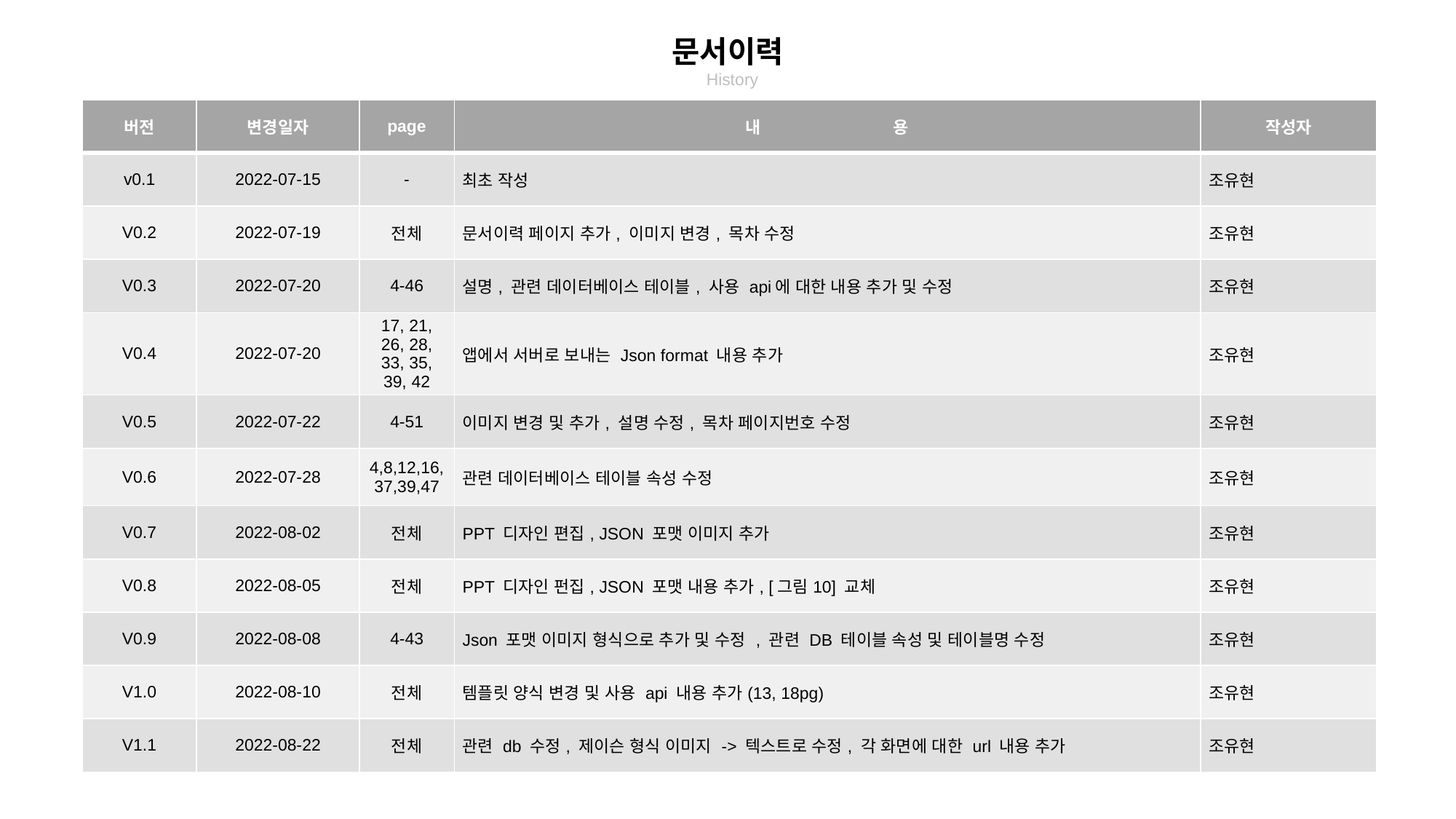

문서이력
  History
| 버전 | 변경일자 | page | 내 용 | 작성자 |
| --- | --- | --- | --- | --- |
| v0.1 | 2022-07-15 | - | 최초 작성 | 조유현 |
| V0.2 | 2022-07-19 | 전체 | 문서이력 페이지 추가, 이미지 변경, 목차 수정 | 조유현 |
| V0.3 | 2022-07-20 | 4-46 | 설명, 관련 데이터베이스 테이블, 사용 api에 대한 내용 추가 및 수정 | 조유현 |
| V0.4 | 2022-07-20 | 17, 21, 26, 28, 33, 35, 39, 42 | 앱에서 서버로 보내는 Json format 내용 추가 | 조유현 |
| V0.5 | 2022-07-22 | 4-51 | 이미지 변경 및 추가, 설명 수정, 목차 페이지번호 수정 | 조유현 |
| V0.6 | 2022-07-28 | 4,8,12,16,37,39,47 | 관련 데이터베이스 테이블 속성 수정 | 조유현 |
| V0.7 | 2022-08-02 | 전체 | PPT 디자인 편집, JSON 포맷 이미지 추가 | 조유현 |
| V0.8 | 2022-08-05 | 전체 | PPT 디자인 펀집, JSON 포맷 내용 추가, [그림10] 교체 | 조유현 |
| V0.9 | 2022-08-08 | 4-43 | Json 포맷 이미지 형식으로 추가 및 수정 , 관련 DB 테이블 속성 및 테이블명 수정 | 조유현 |
| V1.0 | 2022-08-10 | 전체 | 템플릿 양식 변경 및 사용 api 내용 추가(13, 18pg) | 조유현 |
| V1.1 | 2022-08-22 | 전체 | 관련 db 수정, 제이슨 형식 이미지 -> 텍스트로 수정, 각 화면에 대한 url 내용 추가 | 조유현 |